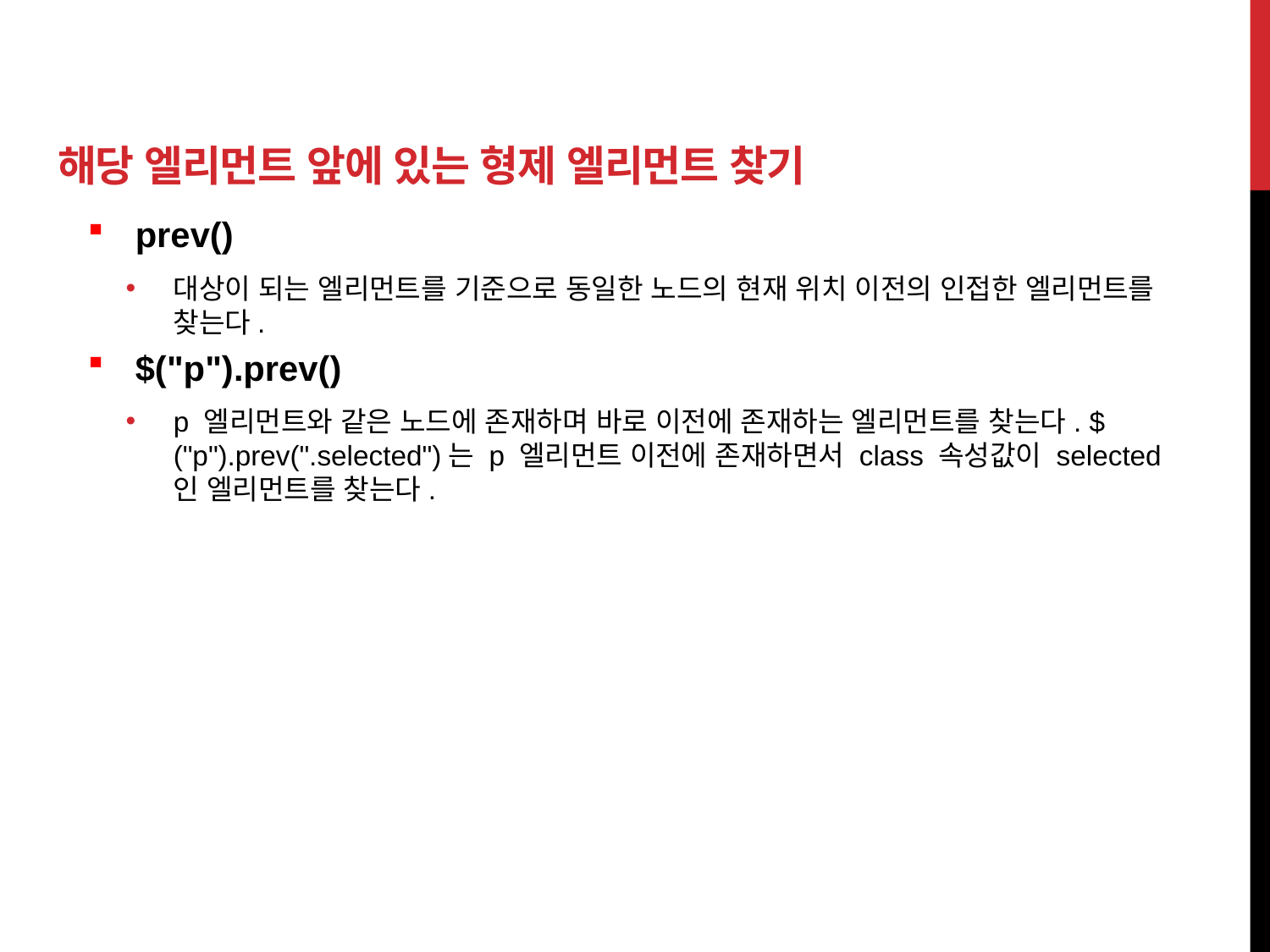

# 해당 엘리먼트 앞에 있는 형제 엘리먼트 찾기
prev()
대상이 되는 엘리먼트를 기준으로 동일한 노드의 현재 위치 이전의 인접한 엘리먼트를 찾는다.
$("p").prev()
p 엘리먼트와 같은 노드에 존재하며 바로 이전에 존재하는 엘리먼트를 찾는다. $("p").prev(".selected")는 p 엘리먼트 이전에 존재하면서 class 속성값이 selected인 엘리먼트를 찾는다.